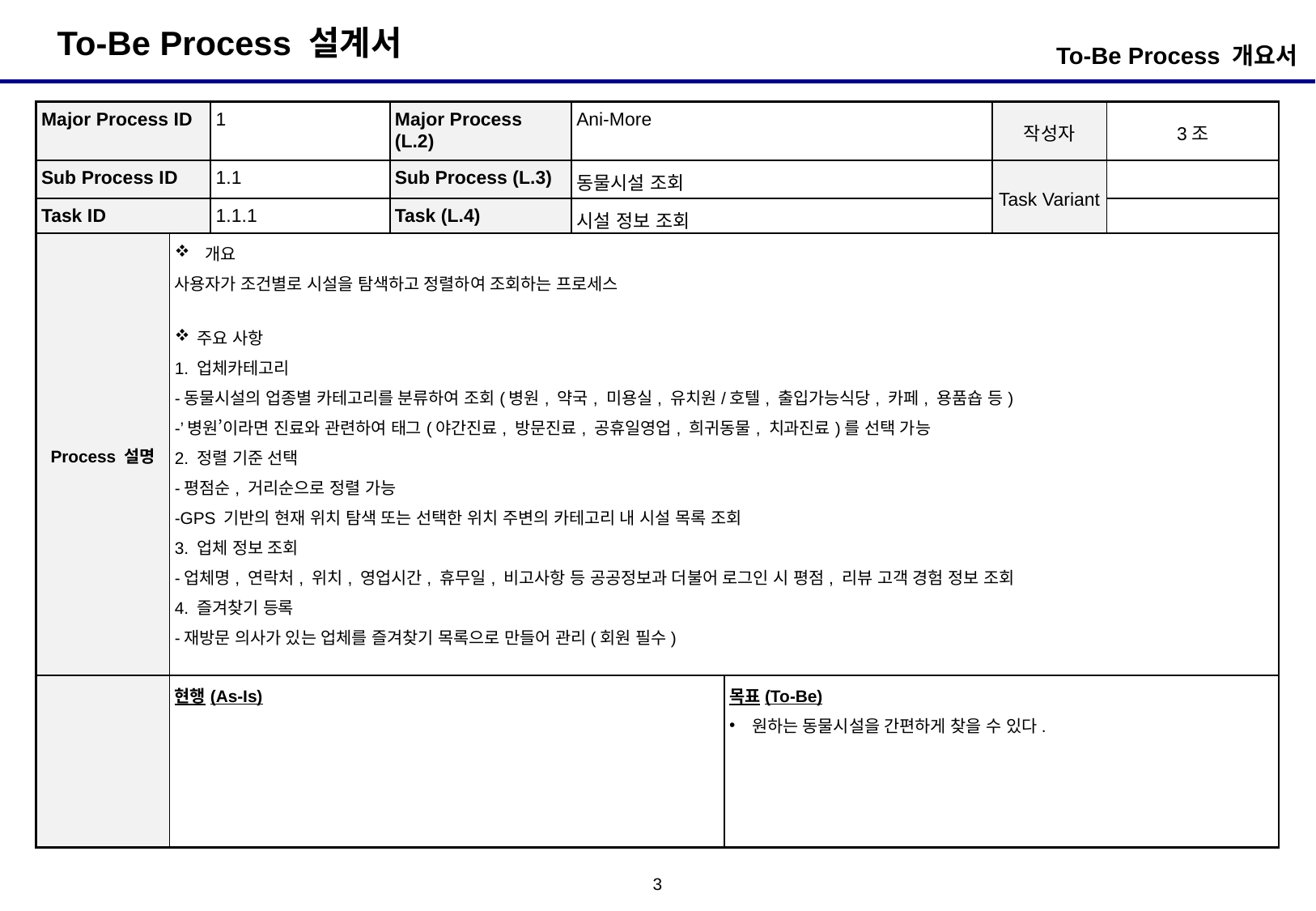

To-Be Process 개요서
| Major Process ID | 1 | Major Process (L.2) | Ani-More | 작성자 | 3조 |
| --- | --- | --- | --- | --- | --- |
| Sub Process ID | 1.1 | Sub Process (L.3) | 동물시설 조회 | Task Variant |  |
| Task ID | 1.1.1 | Task (L.4) | 시설 정보 조회 |  |  |
| Process 설명 | 개요 사용자가 조건별로 시설을 탐색하고 정렬하여 조회하는 프로세스 주요 사항 1. 업체카테고리 -동물시설의 업종별 카테고리를 분류하여 조회(병원, 약국, 미용실, 유치원/호텔, 출입가능식당, 카페, 용품숍 등) -’병원’이라면 진료와 관련하여 태그(야간진료, 방문진료, 공휴일영업, 희귀동물, 치과진료)를 선택 가능 2. 정렬 기준 선택 -평점순, 거리순으로 정렬 가능 -GPS 기반의 현재 위치 탐색 또는 선택한 위치 주변의 카테고리 내 시설 목록 조회 3. 업체 정보 조회 -업체명, 연락처, 위치, 영업시간, 휴무일, 비고사항 등 공공정보과 더불어 로그인 시 평점, 리뷰 고객 경험 정보 조회 4. 즐겨찾기 등록 -재방문 의사가 있는 업체를 즐겨찾기 목록으로 만들어 관리(회원 필수) |  |
| --- | --- | --- |
|  | 현행(As-Is) | 목표(To-Be) 원하는 동물시설을 간편하게 찾을 수 있다. |